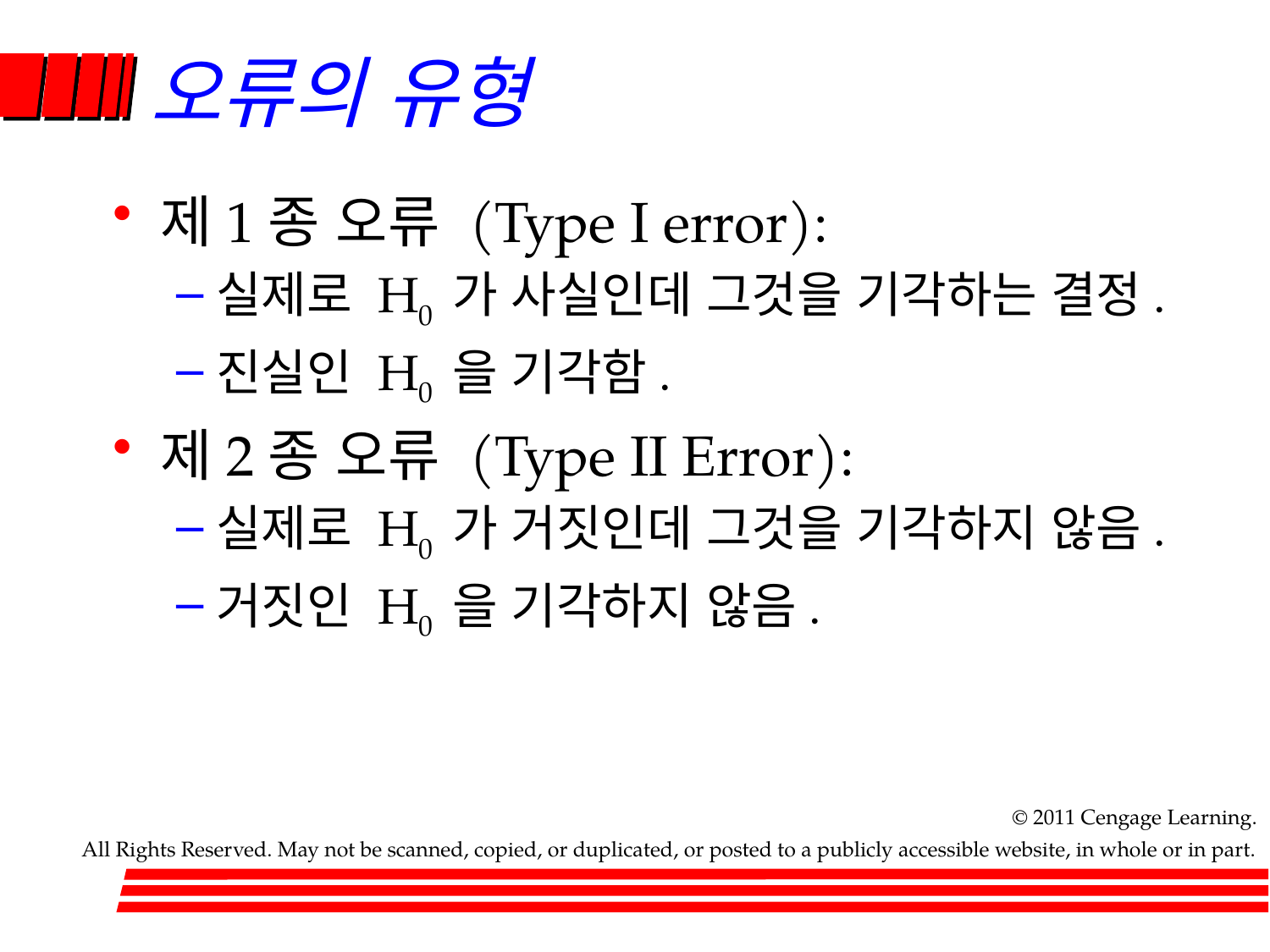

# 오류의 유형
제1종 오류 (Type I error):
실제로 H0 가 사실인데 그것을 기각하는 결정.
진실인 H0 을 기각함.
제2종 오류 (Type II Error):
실제로 H0 가 거짓인데 그것을 기각하지 않음.
거짓인 H0 을 기각하지 않음.
		           © 2011 Cengage Learning.
All Rights Reserved. May not be scanned, copied, or duplicated, or posted to a publicly accessible website, in whole or in part.